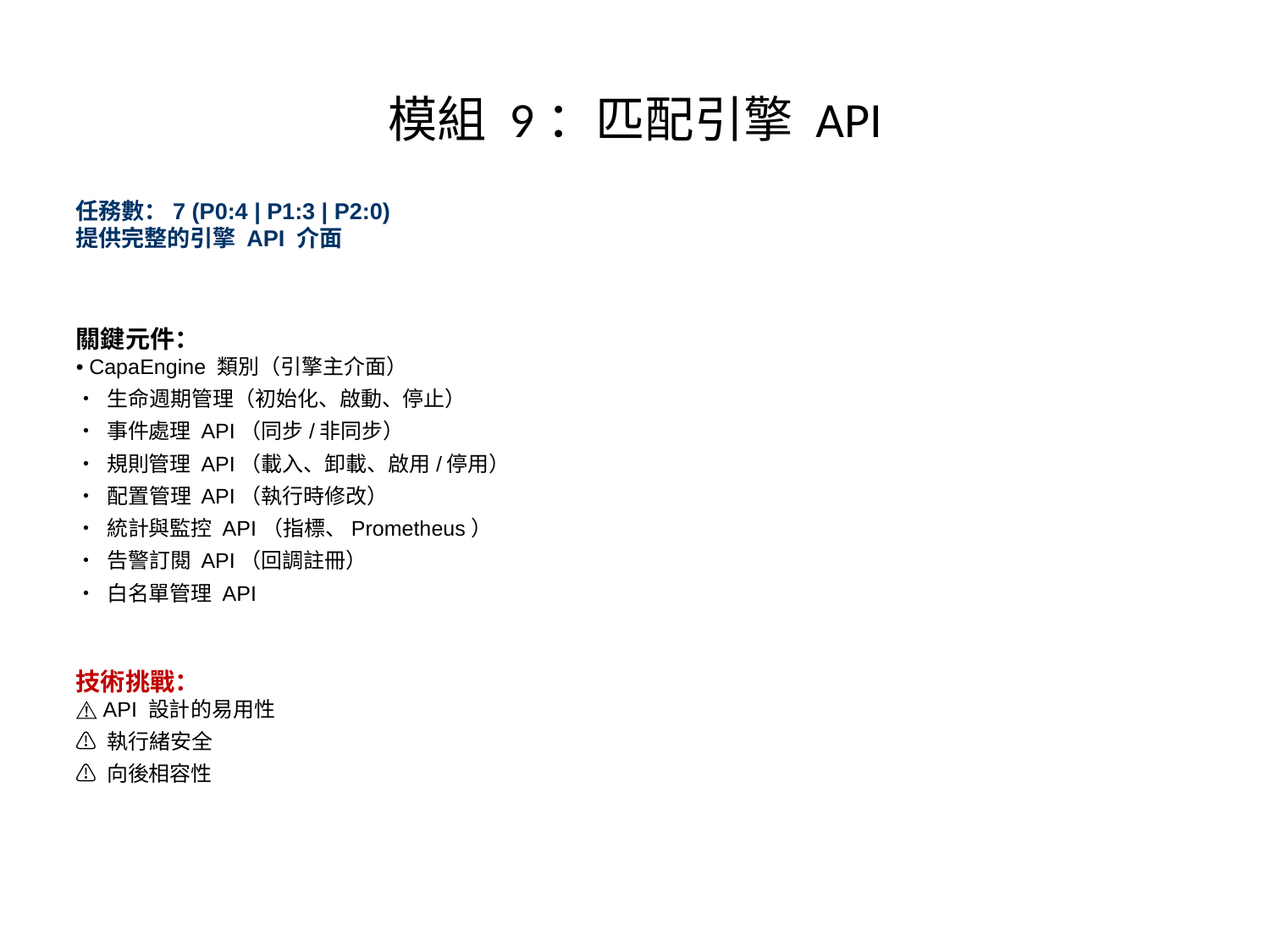

# 模組 9：匹配引擎 API
任務數：7 (P0:4 | P1:3 | P2:0)
提供完整的引擎 API 介面
關鍵元件：
• CapaEngine 類別（引擎主介面）
• 生命週期管理（初始化、啟動、停止）
• 事件處理 API（同步/非同步）
• 規則管理 API（載入、卸載、啟用/停用）
• 配置管理 API（執行時修改）
• 統計與監控 API（指標、Prometheus）
• 告警訂閱 API（回調註冊）
• 白名單管理 API
技術挑戰：
⚠ API 設計的易用性
⚠ 執行緒安全
⚠ 向後相容性